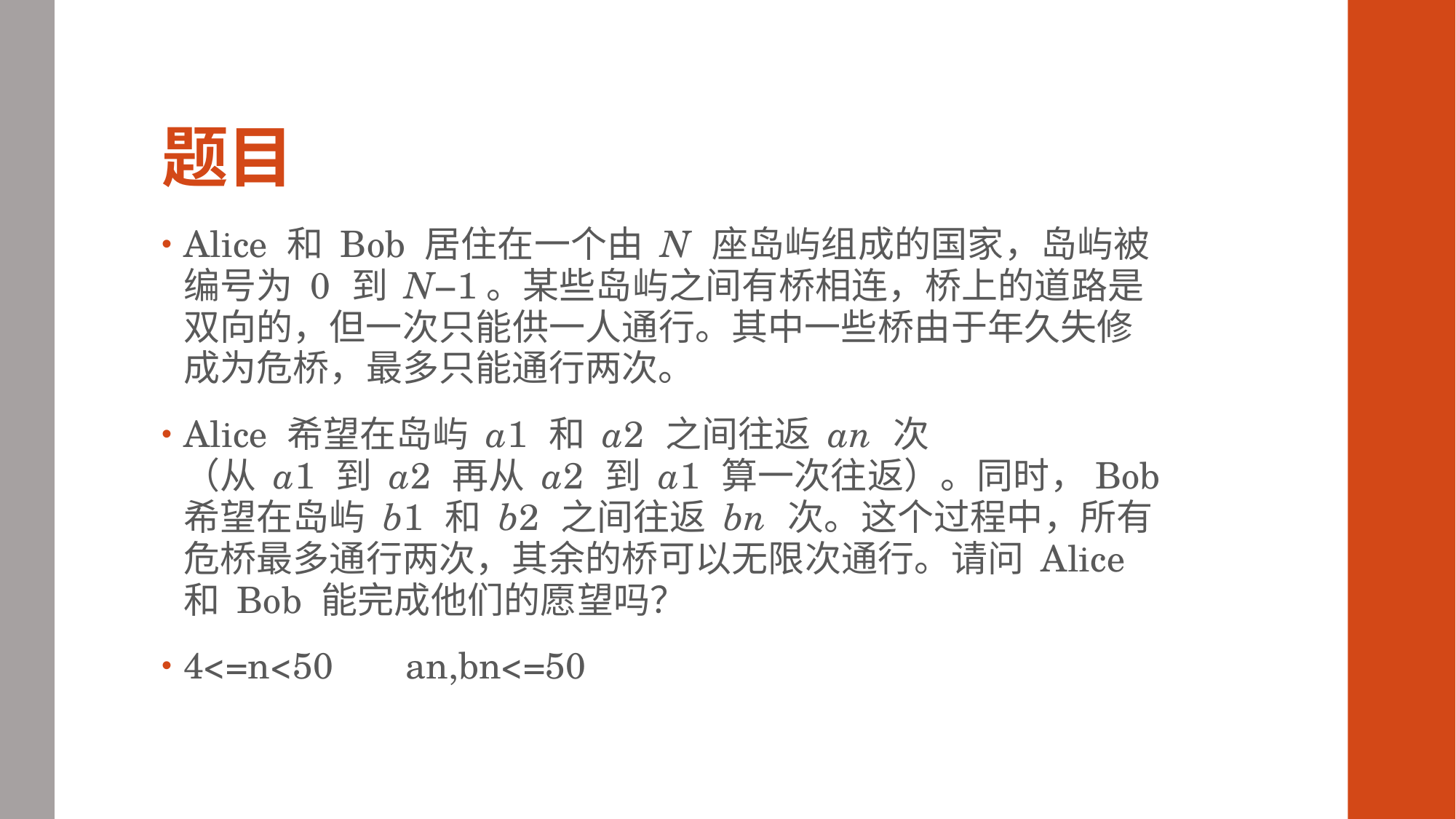

# 题目
Alice 和 Bob 居住在一个由 N 座岛屿组成的国家，岛屿被编号为 0 到 N−1。某些岛屿之间有桥相连，桥上的道路是双向的，但一次只能供一人通行。其中一些桥由于年久失修成为危桥，最多只能通行两次。
Alice 希望在岛屿 a1​ 和 a2​ 之间往返 an​ 次（从 a1 到 a2 再从 a2 到 a1 算一次往返）。同时，Bob 希望在岛屿 b1​ 和 b2​ 之间往返 bn​ 次。这个过程中，所有危桥最多通行两次，其余的桥可以无限次通行。请问 Alice 和 Bob 能完成他们的愿望吗？
4<=n<50       an,bn<=50